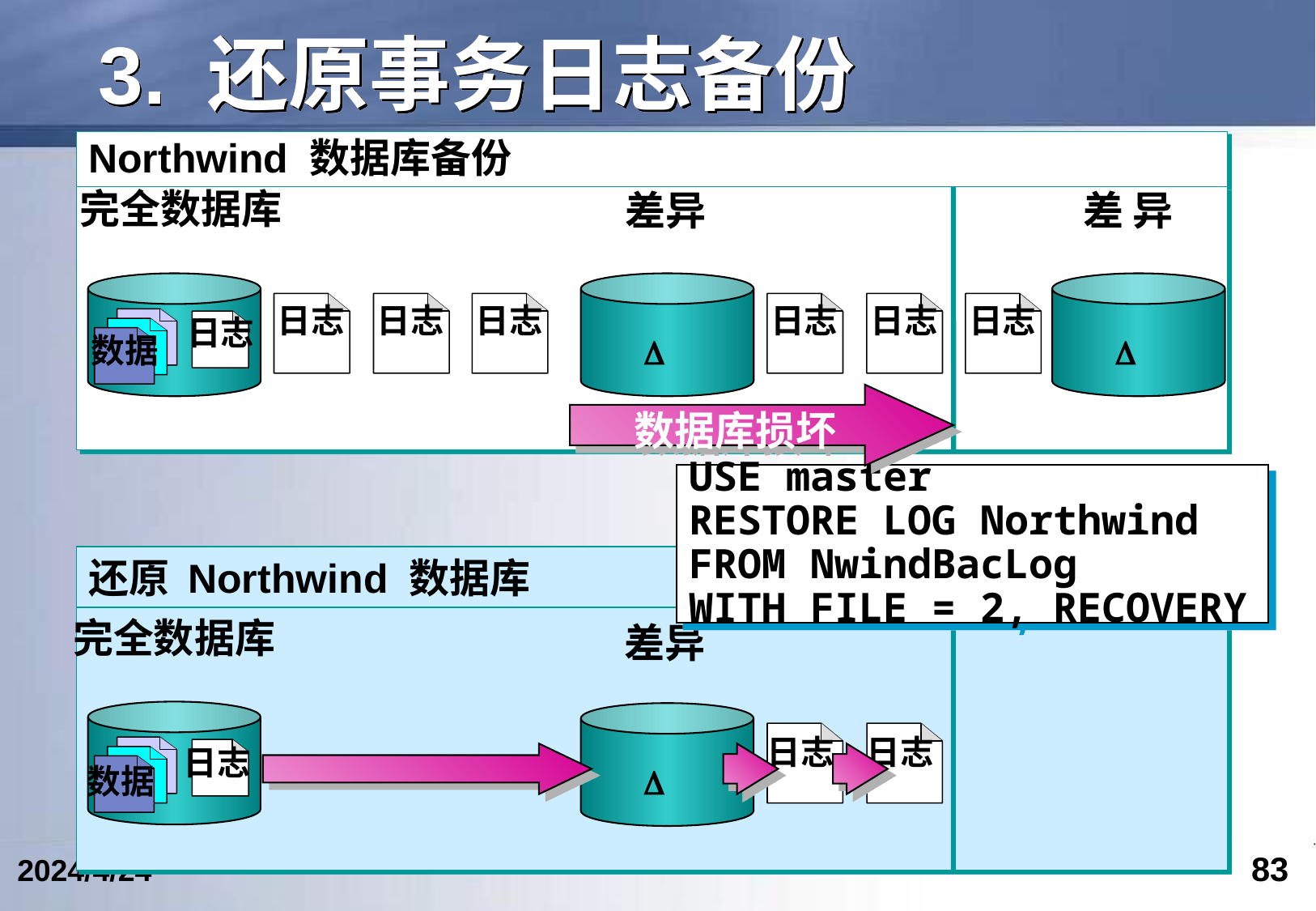

# 3. 还原事务日志备份
Northwind 数据库备份
完全数据库
差异
差 异

日志

数据

Δ

Δ

Δ

日志

日志

日志

日志

日志

日志
Δ
数据库损坏
USE master
RESTORE LOG Northwind
FROM NwindBacLog
WITH FILE = 2, RECOVERY
还原 Northwind 数据库
完全数据库

差异

日志

数据

Δ

日志

日志

83
2024/4/24